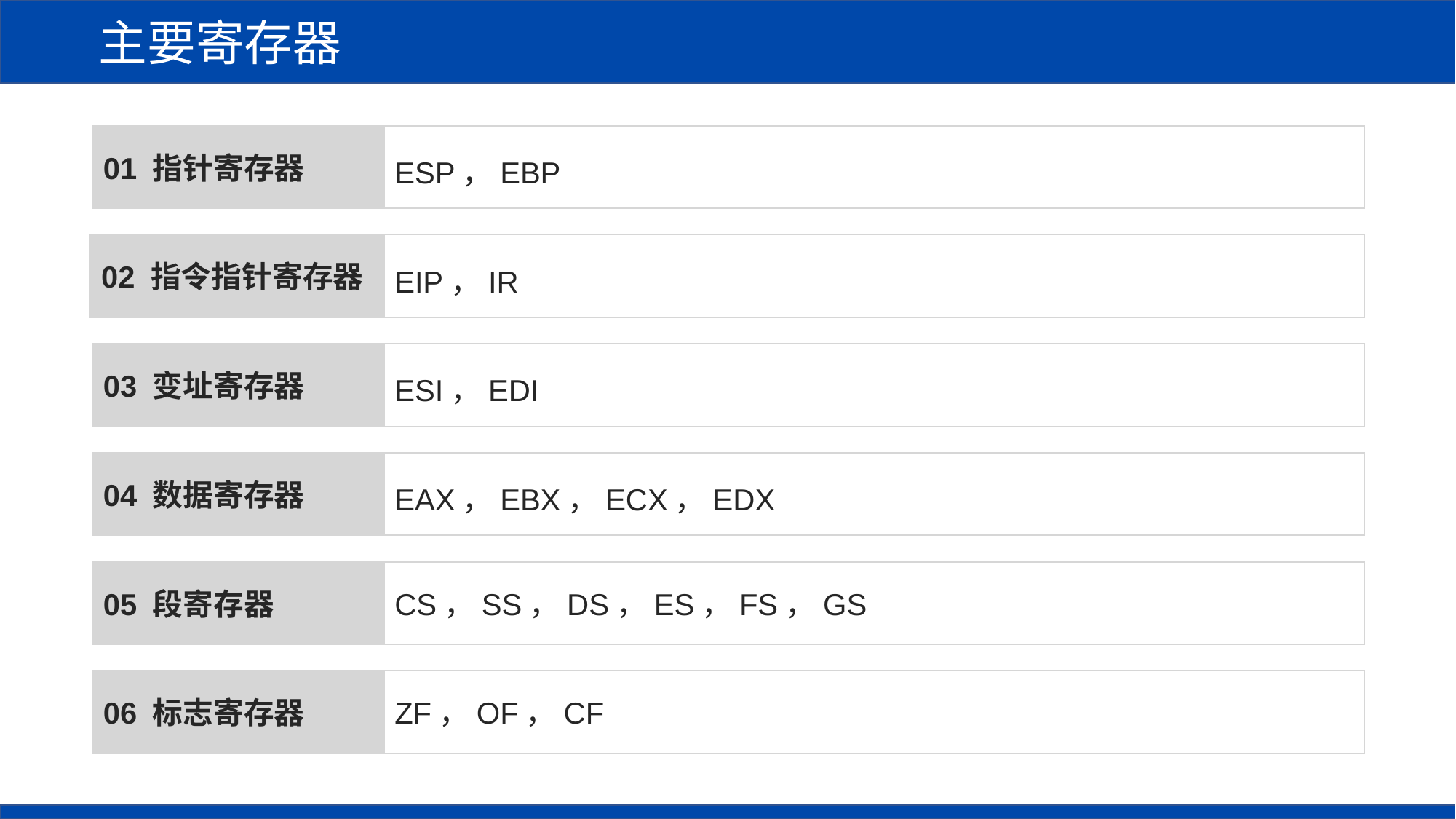

主要寄存器
ESP，EBP
01 指针寄存器
EIP，IR
02 指令指针寄存器
03 变址寄存器
ESI，EDI
04 数据寄存器
EAX，EBX，ECX，EDX
05 段寄存器
CS，SS，DS，ES，FS，GS
06 标志寄存器
ZF，OF，CF